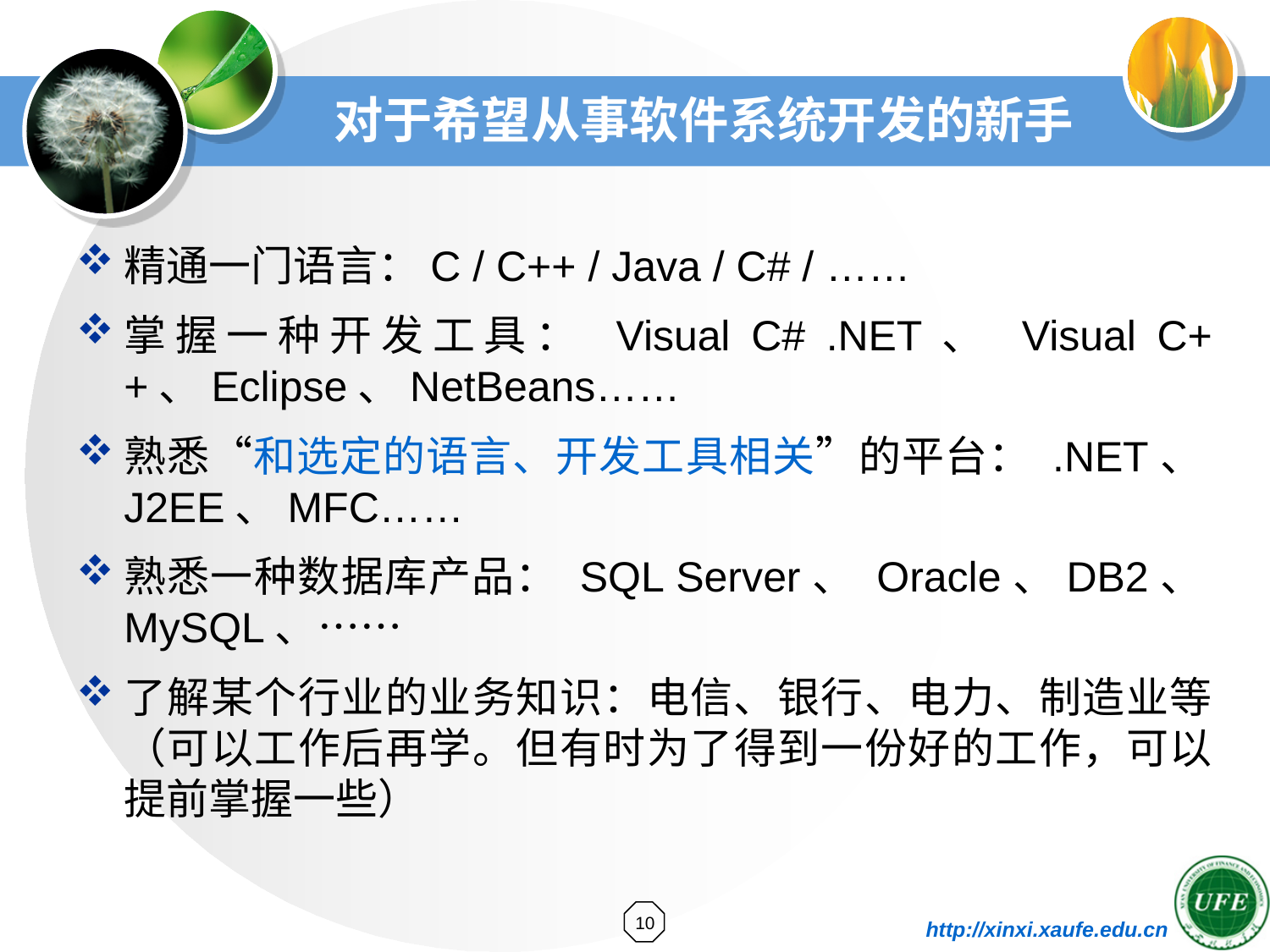

# 对于希望从事软件系统开发的新手
精通一门语言：C / C++ / Java / C# / ……
掌握一种开发工具： Visual C# .NET、 Visual C++、Eclipse、NetBeans……
熟悉“和选定的语言、开发工具相关”的平台： .NET、J2EE、MFC……
熟悉一种数据库产品： SQL Server、 Oracle、DB2、MySQL、……
了解某个行业的业务知识：电信、银行、电力、制造业等（可以工作后再学。但有时为了得到一份好的工作，可以提前掌握一些）
10
http://xinxi.xaufe.edu.cn